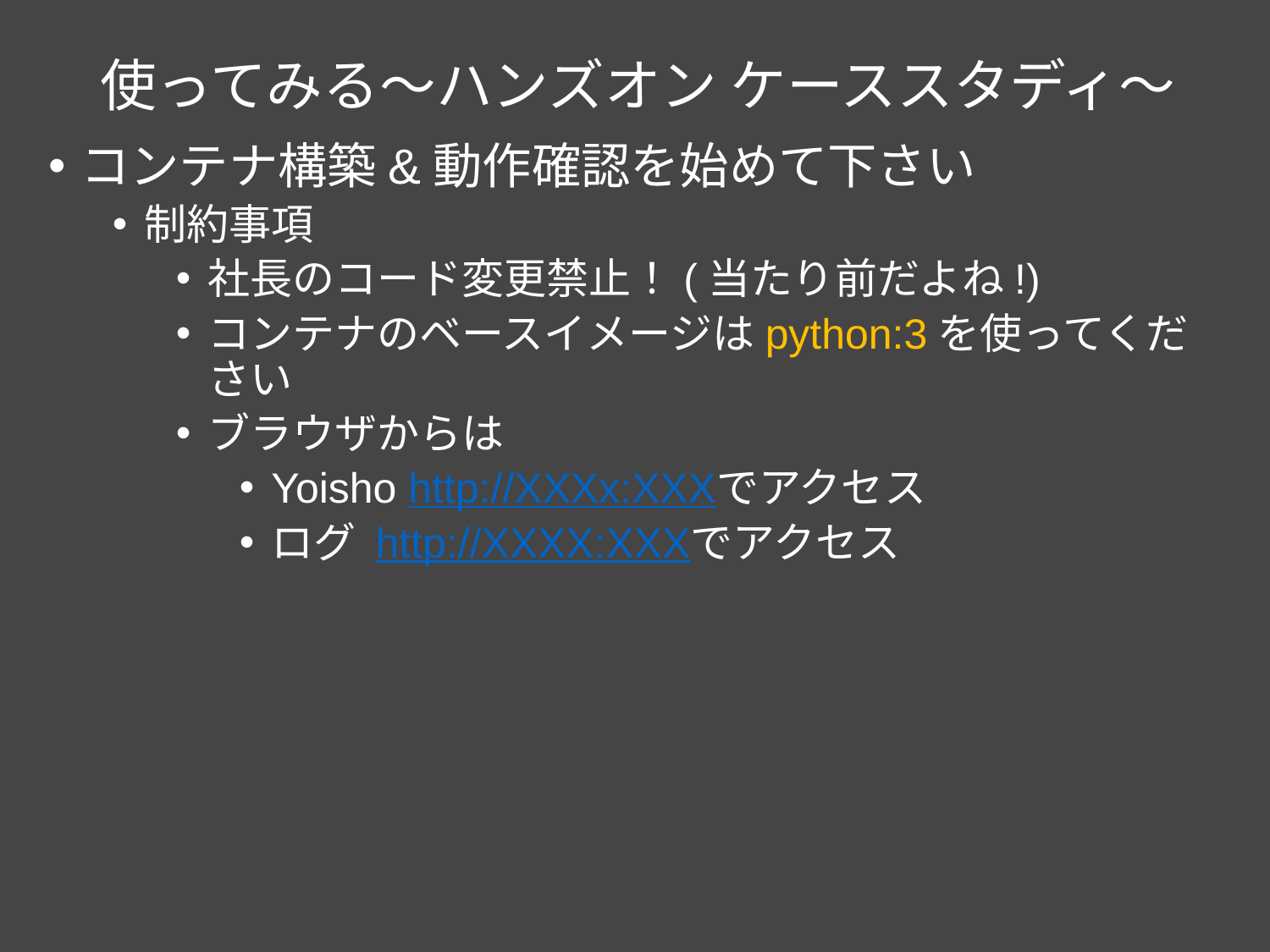

# 使ってみる～ハンズオン ケーススタディ～
コンテナ構築&動作確認を始めて下さい
制約事項
社長のコード変更禁止！(当たり前だよね!)
コンテナのベースイメージはpython:3を使ってください
ブラウザからは
Yoisho http://XXXx:XXXでアクセス
ログ http://XXXX:XXXでアクセス